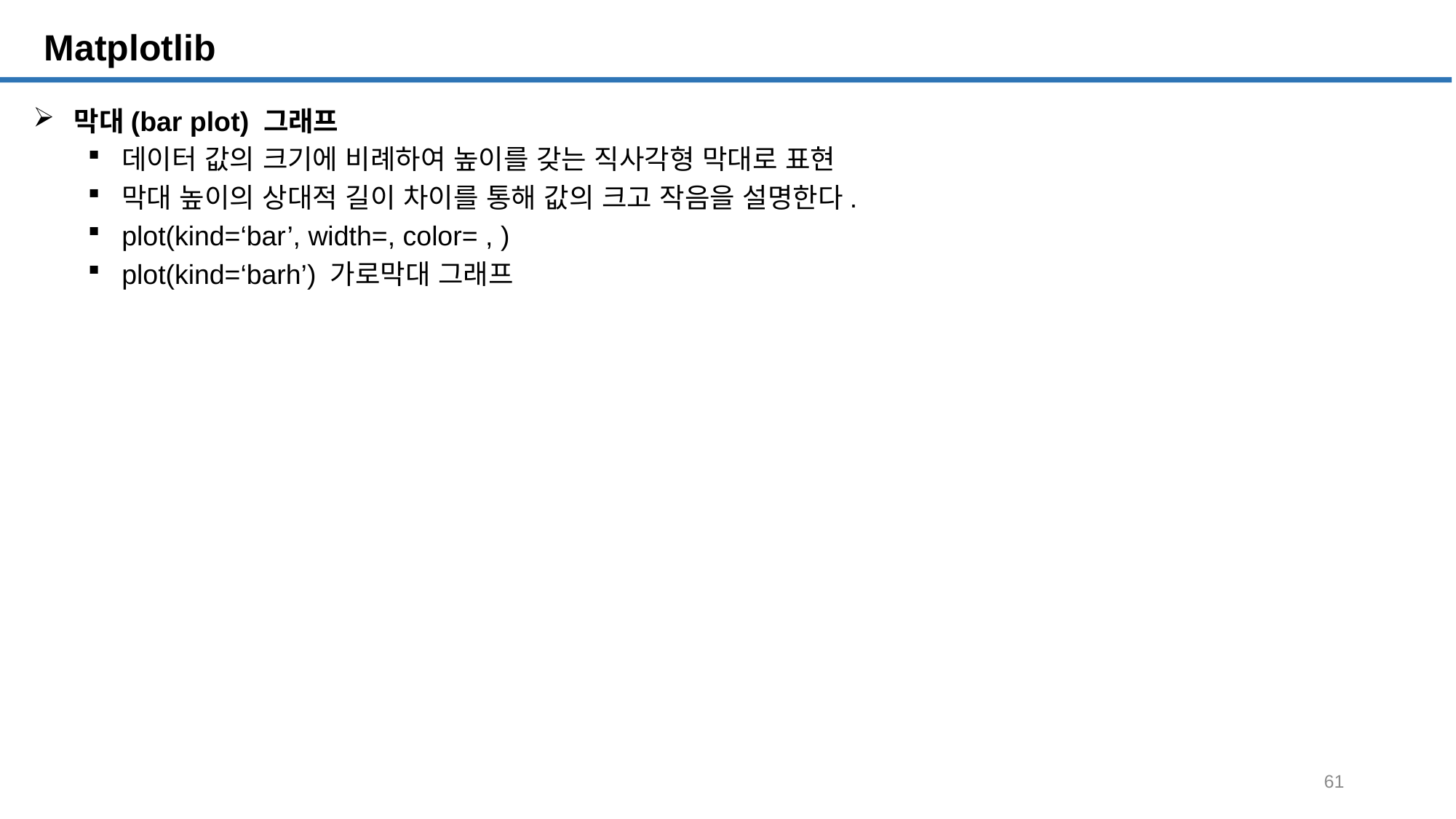

SQL 튜닝 개요
# Matplotlib

막대(bar plot) 그래프
데이터 값의 크기에 비례하여 높이를 갖는 직사각형 막대로 표현
막대 높이의 상대적 길이 차이를 통해 값의 크고 작음을 설명한다.
plot(kind=‘bar’, width=, color= , )
plot(kind=‘barh’) 가로막대 그래프

61